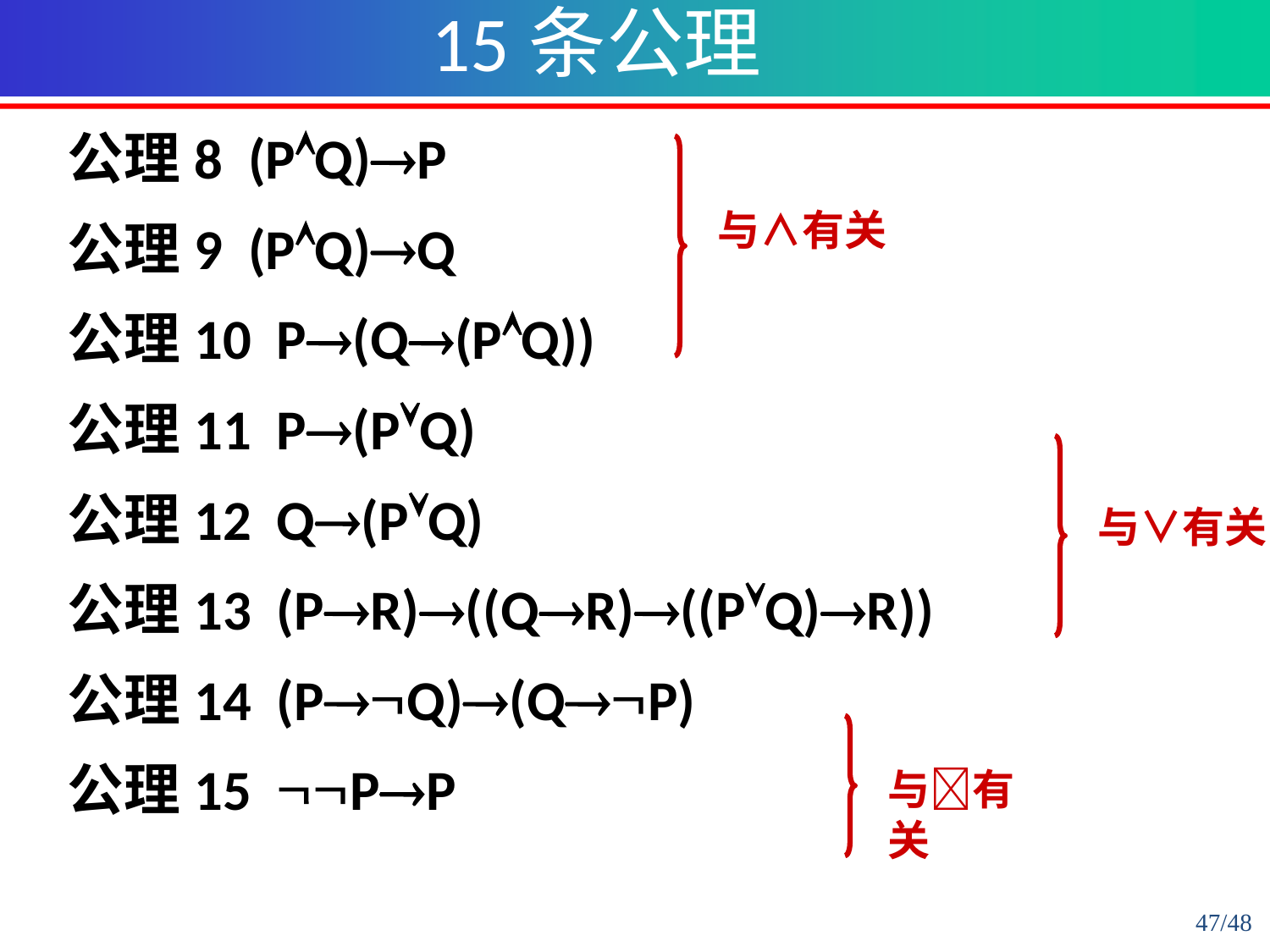

15条公理
公理8  (P∧Q)→P
公理9  (P∧Q)→Q
公理10  P→(Q→(P∧Q))
公理11  P→(P∨Q)
公理12  Q→(P∨Q)
公理13  (P→R)→((Q→R)→((P∨Q)→R))
公理14  (P→¬Q)→(Q→¬P)
公理15  ¬¬P→P

与∧有关

与∨有关

与¬有关
47/48